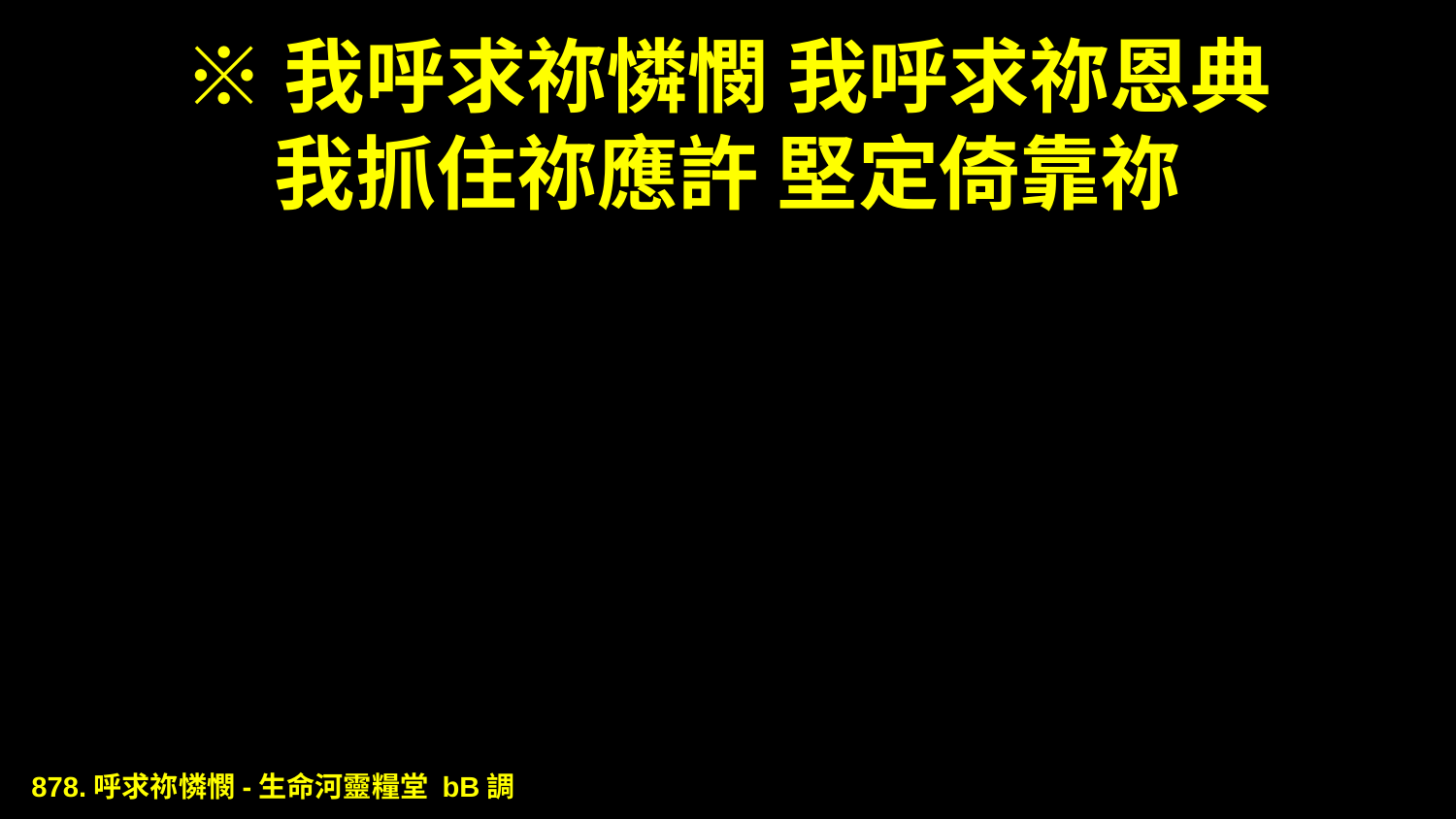

# ※我呼求祢憐憫 我呼求祢恩典 我抓住祢應許 堅定倚靠祢
878.呼求祢憐憫-生命河靈糧堂 bB調